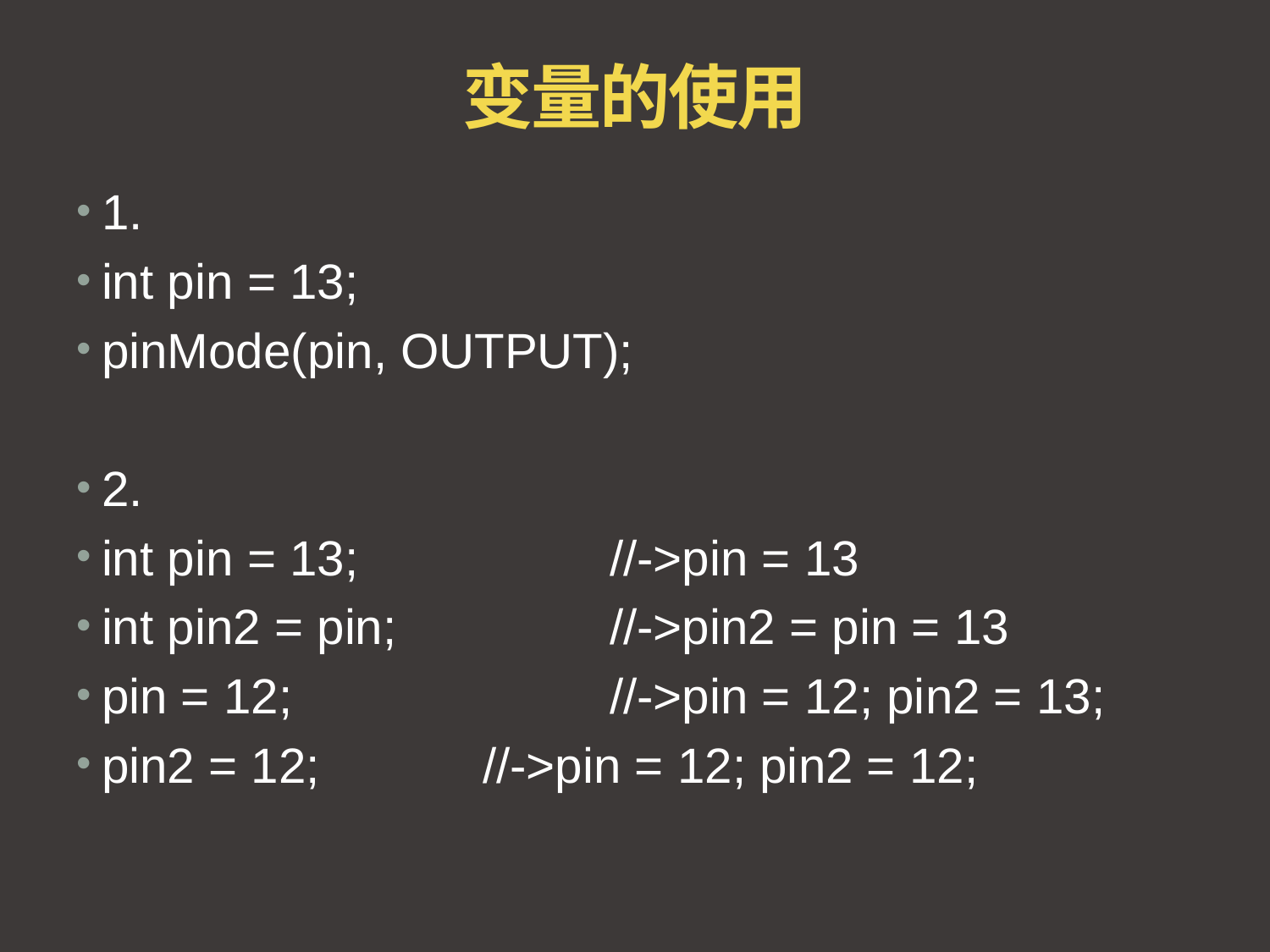

# 变量的使用
1.
int pin = 13;
pinMode(pin, OUTPUT);

2.
int pin = 13;		//->pin = 13
int pin2 = pin;		//->pin2 = pin = 13
pin = 12;			//->pin = 12; pin2 = 13;
pin2 = 12;		//->pin = 12; pin2 = 12;